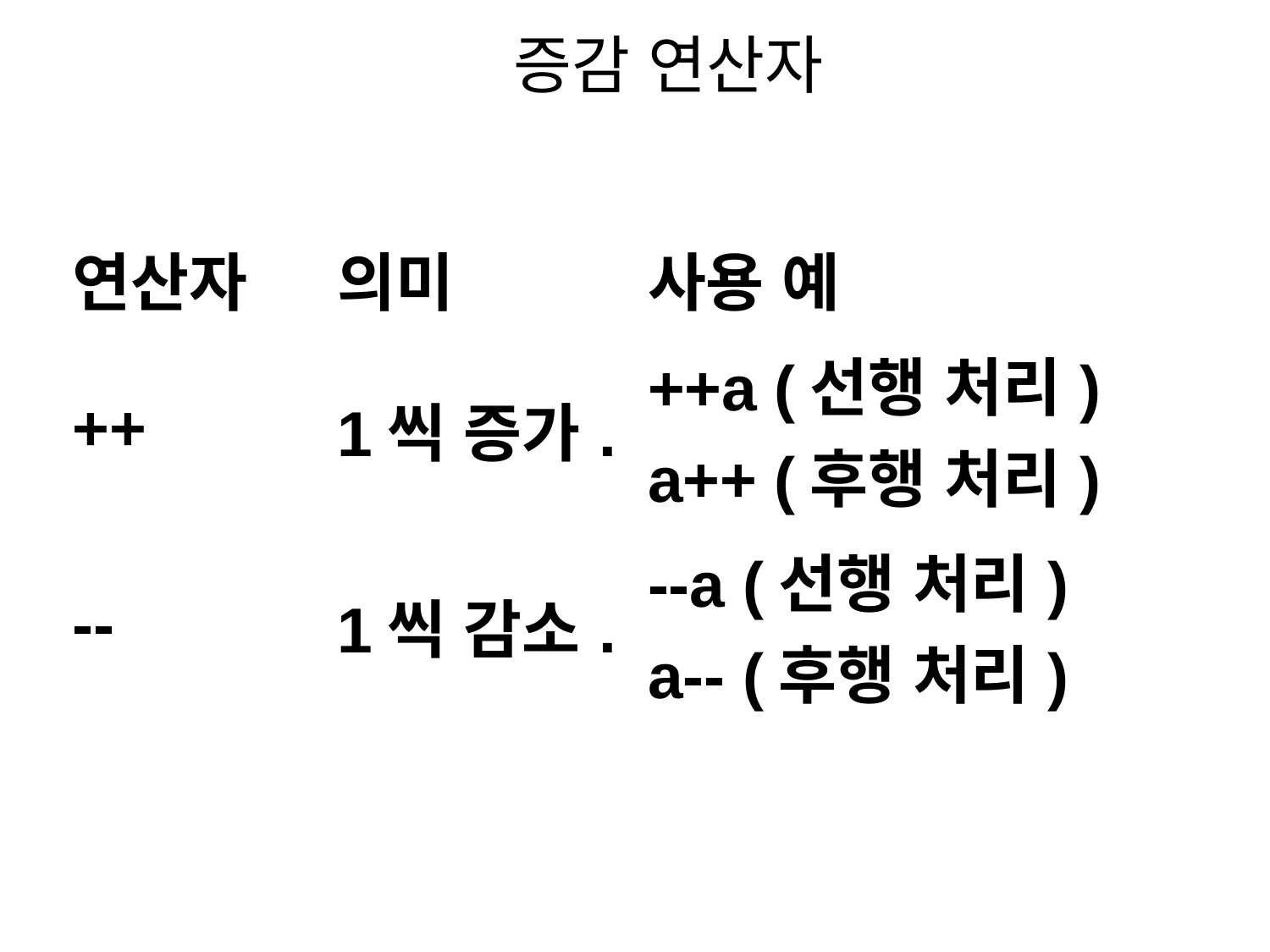

# 증감 연산자
| 연산자 | 의미 | 사용 예 |
| --- | --- | --- |
| ++ | 1씩 증가. | ++a (선행 처리) a++ (후행 처리) |
| -- | 1씩 감소. | --a (선행 처리) a-- (후행 처리) |